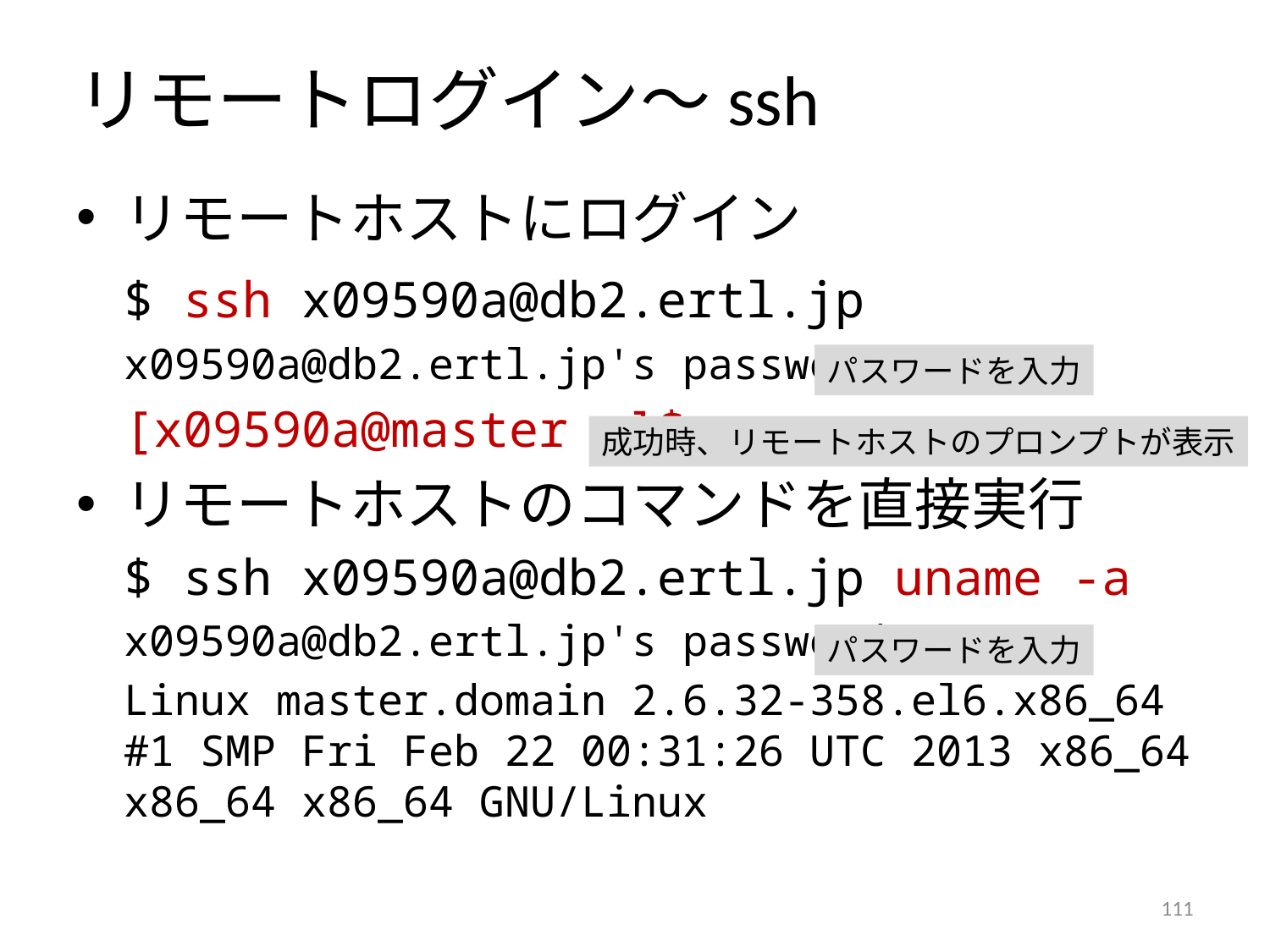

# リモートログイン～ssh
リモートホストにログイン
	$ ssh x09590a@db2.ertl.jp
	x09590a@db2.ertl.jp's password:
	[x09590a@master ~]$
リモートホストのコマンドを直接実行
	$ ssh x09590a@db2.ertl.jp uname -a
	x09590a@db2.ertl.jp's password:
	Linux master.domain 2.6.32-358.el6.x86_64 #1 SMP Fri Feb 22 00:31:26 UTC 2013 x86_64 x86_64 x86_64 GNU/Linux

パスワードを入力
成功時、リモートホストのプロンプトが表示
パスワードを入力
111